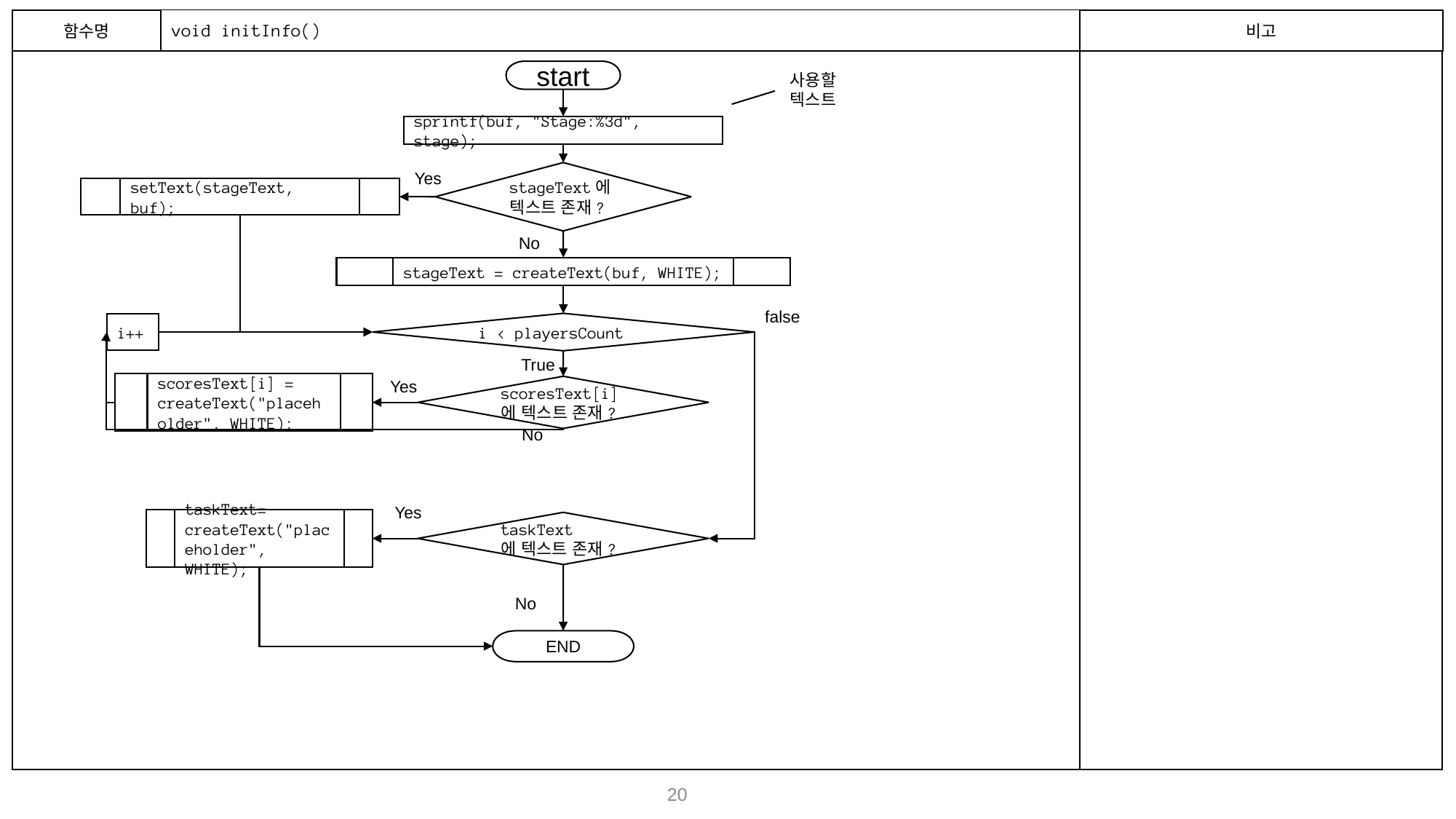

함수명
# void initInfo()
비고

start
사용할 텍스트
sprintf(buf, "Stage:%3d", stage);
Yes
stageText에 텍스트 존재?
setText(stageText, buf);
No
stageText = createText(buf, WHITE);
false
i < playersCount
i++
True
Yes
scoresText[i] = createText("placeholder", WHITE);
scoresText[i]에 텍스트 존재?
No
Yes
taskText= createText("placeholder", WHITE);
taskText
에 텍스트 존재?
No
END
20